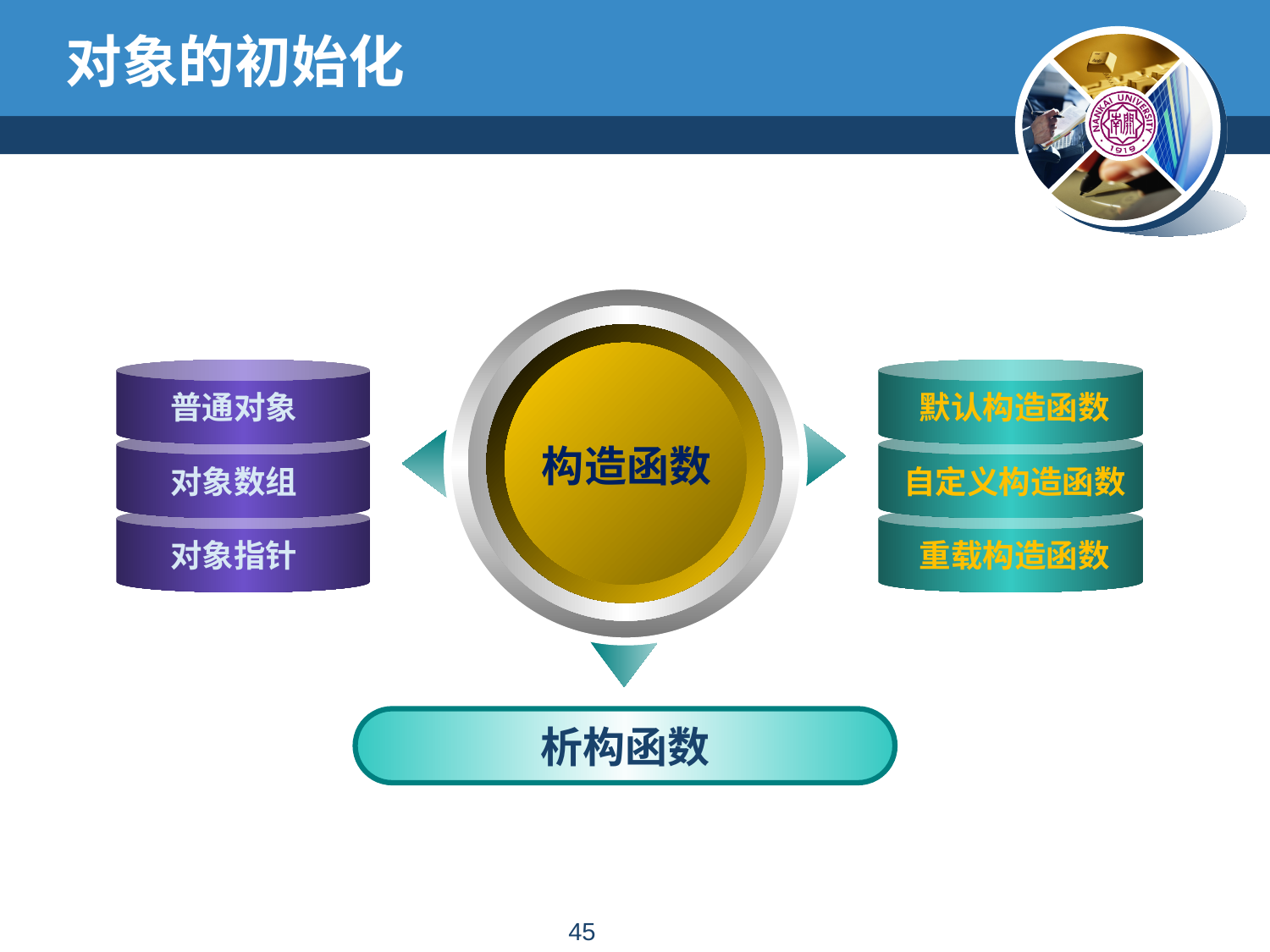

# 对象的初始化

普通对象
默认构造函数

构造函数

对象数组
自定义构造函数

对象指针
重载构造函数
析构函数
45